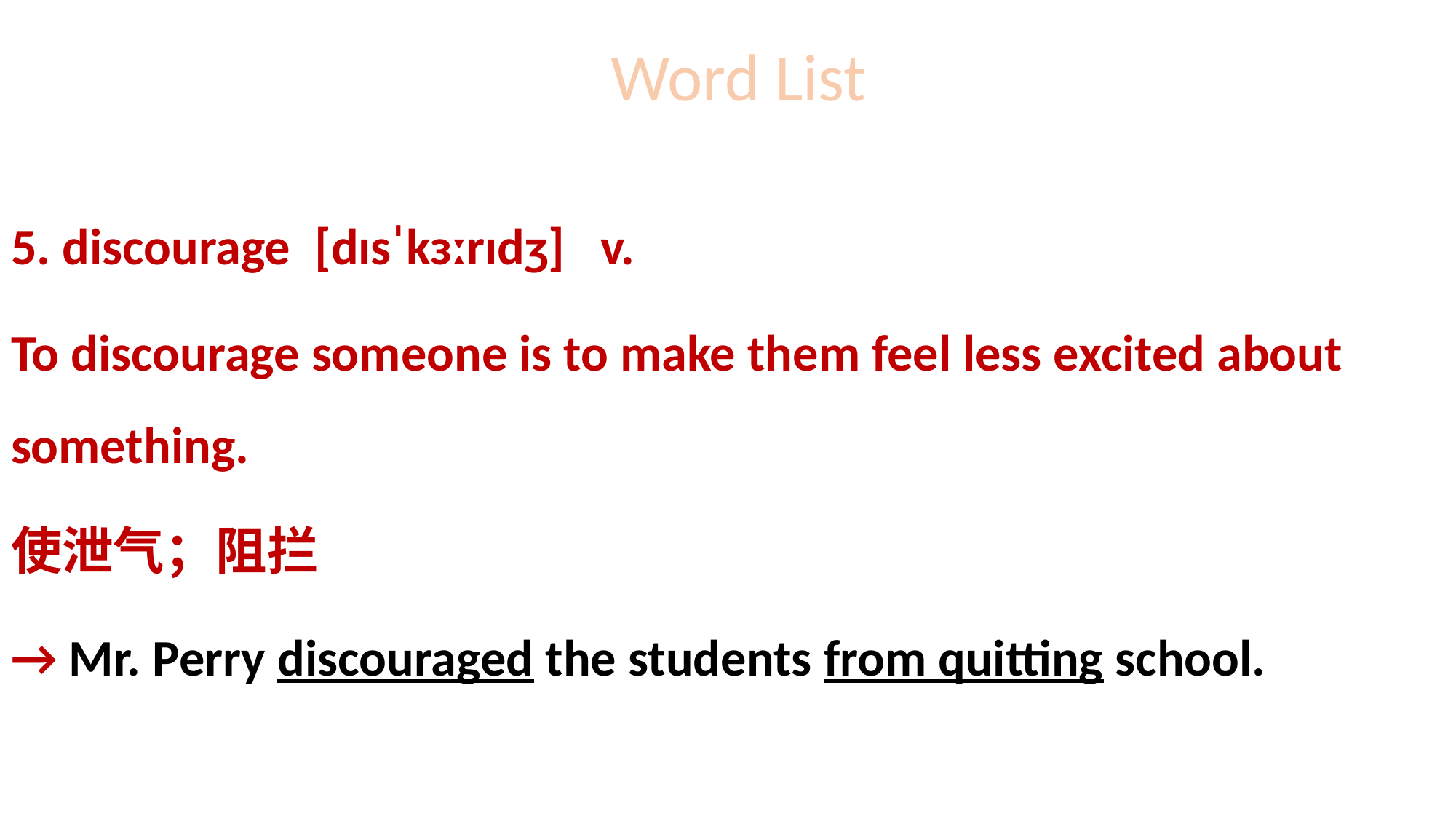

# Word List
5. discourage  [dɪsˈkɜːrɪdʒ]   v.
To discourage someone is to make them feel less excited about something.
使泄气；阻拦
→ Mr. Perry discouraged the students from quitting school.